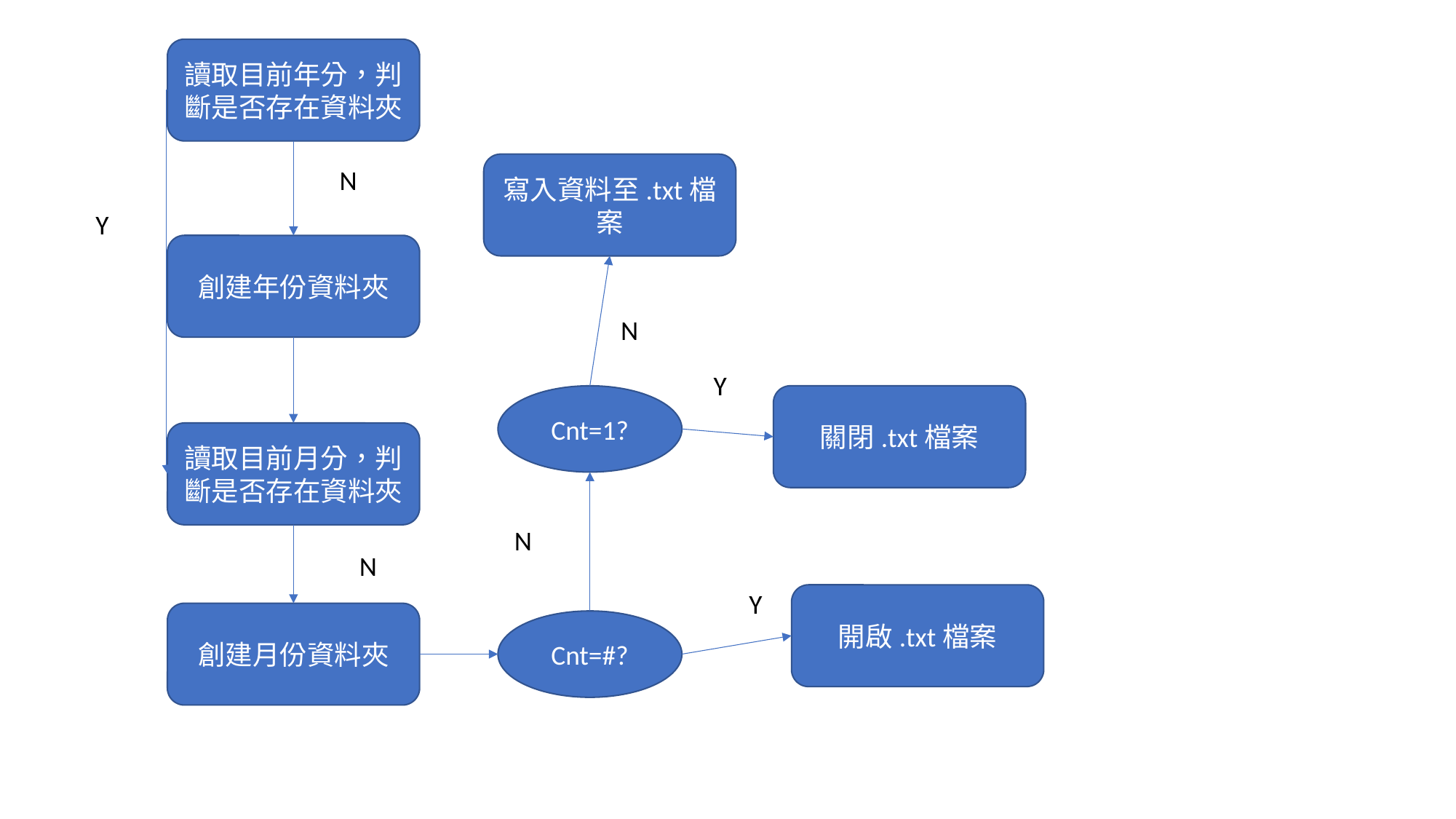

讀取目前年分，判斷是否存在資料夾
寫入資料至.txt檔案
N
Y
創建年份資料夾
N
Y
Cnt=1?
關閉.txt檔案
讀取目前月分，判斷是否存在資料夾
N
N
Y
開啟.txt檔案
創建月份資料夾
Cnt=#?